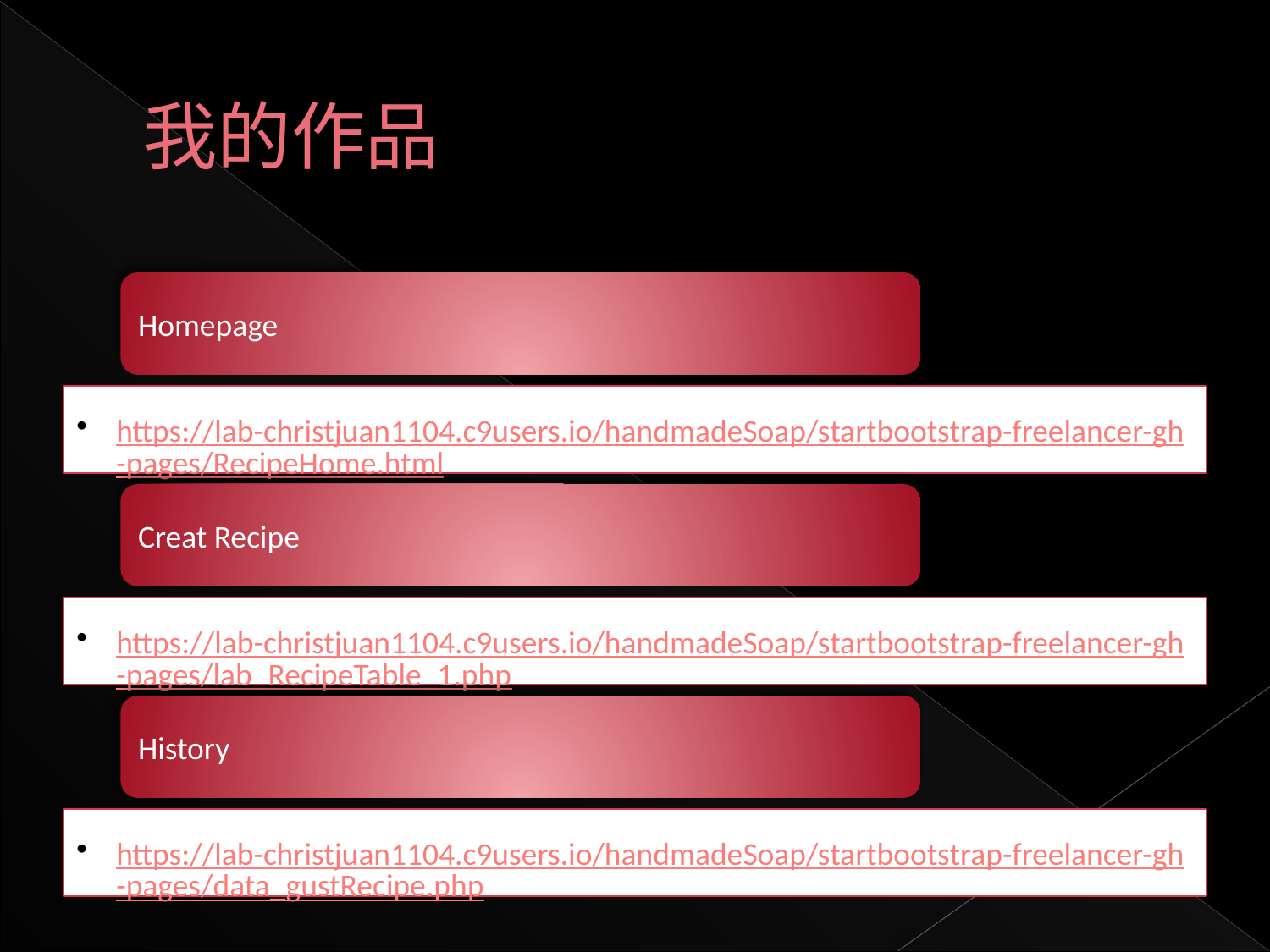

# 我的作品
Homepage
https://lab-christjuan1104.c9users.io/handmadeSoap/startbootstrap-freelancer-gh-pages/RecipeHome.html
Creat Recipe
https://lab-christjuan1104.c9users.io/handmadeSoap/startbootstrap-freelancer-gh-pages/lab_RecipeTable_1.php
History
https://lab-christjuan1104.c9users.io/handmadeSoap/startbootstrap-freelancer-gh-pages/data_gustRecipe.php